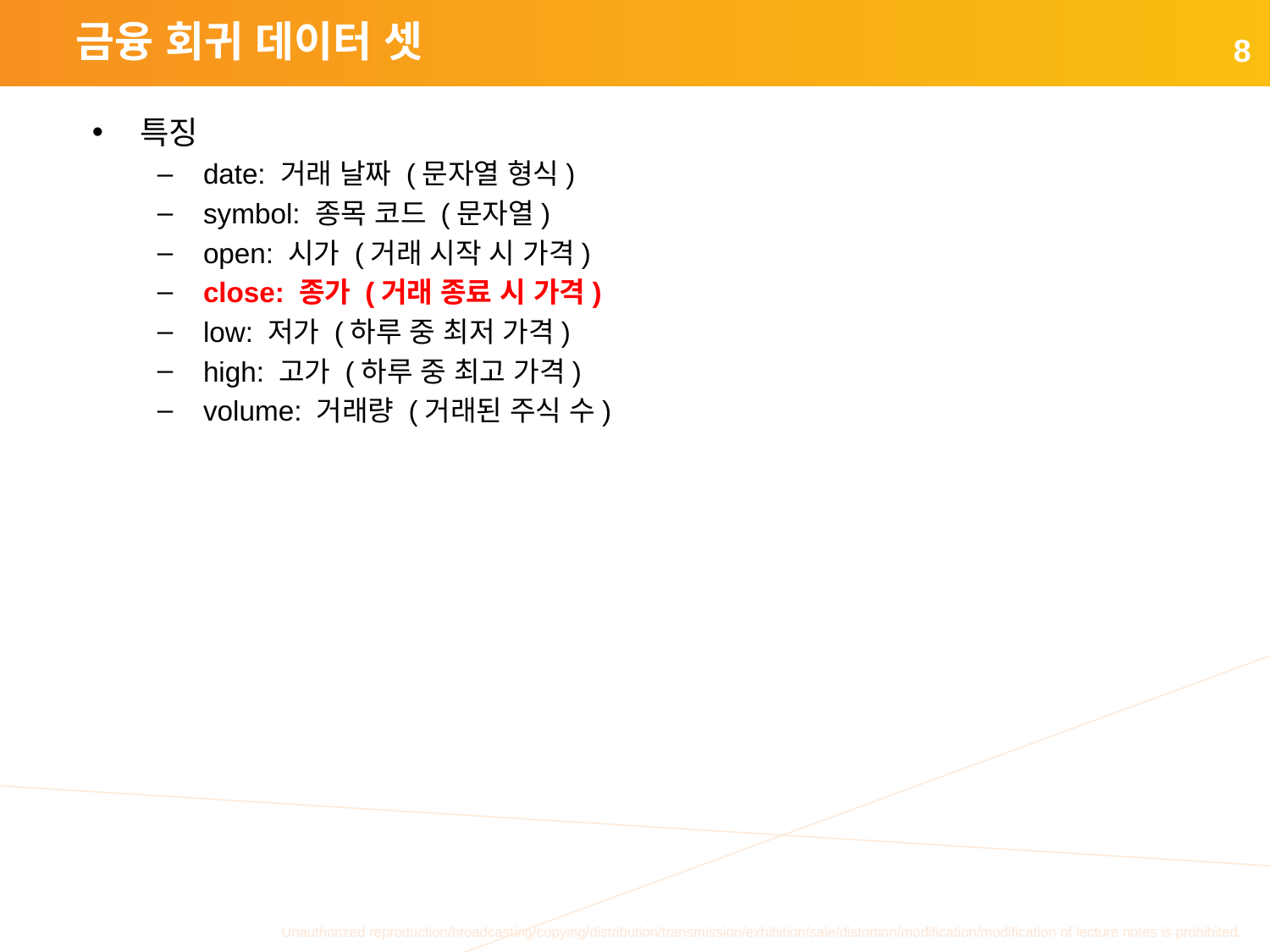

# 금융 회귀 데이터 셋
8
특징
date: 거래 날짜 (문자열 형식)
symbol: 종목 코드 (문자열)
open: 시가 (거래 시작 시 가격)
close: 종가 (거래 종료 시 가격)
low: 저가 (하루 중 최저 가격)
high: 고가 (하루 중 최고 가격)
volume: 거래량 (거래된 주식 수)